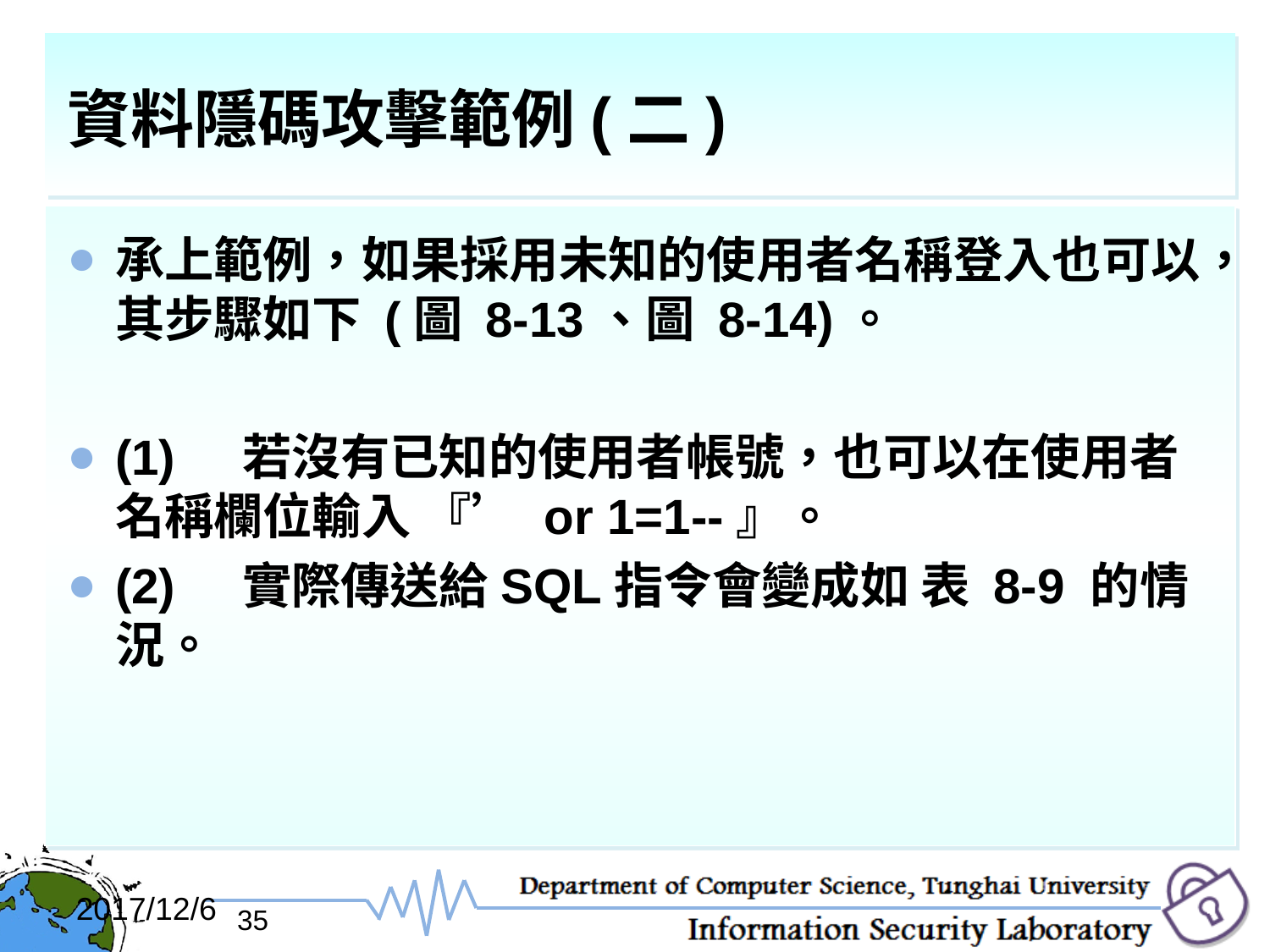

# 資料隱碼攻擊範例(二)
承上範例，如果採用未知的使用者名稱登入也可以，其步驟如下 (圖 8-13、圖 8-14)。

(1)	若沒有已知的使用者帳號，也可以在使用者名稱欄位輸入 『’ or 1=1--』。
(2)	實際傳送給SQL指令會變成如 表 8-9 的情況。
2017/12/6
35